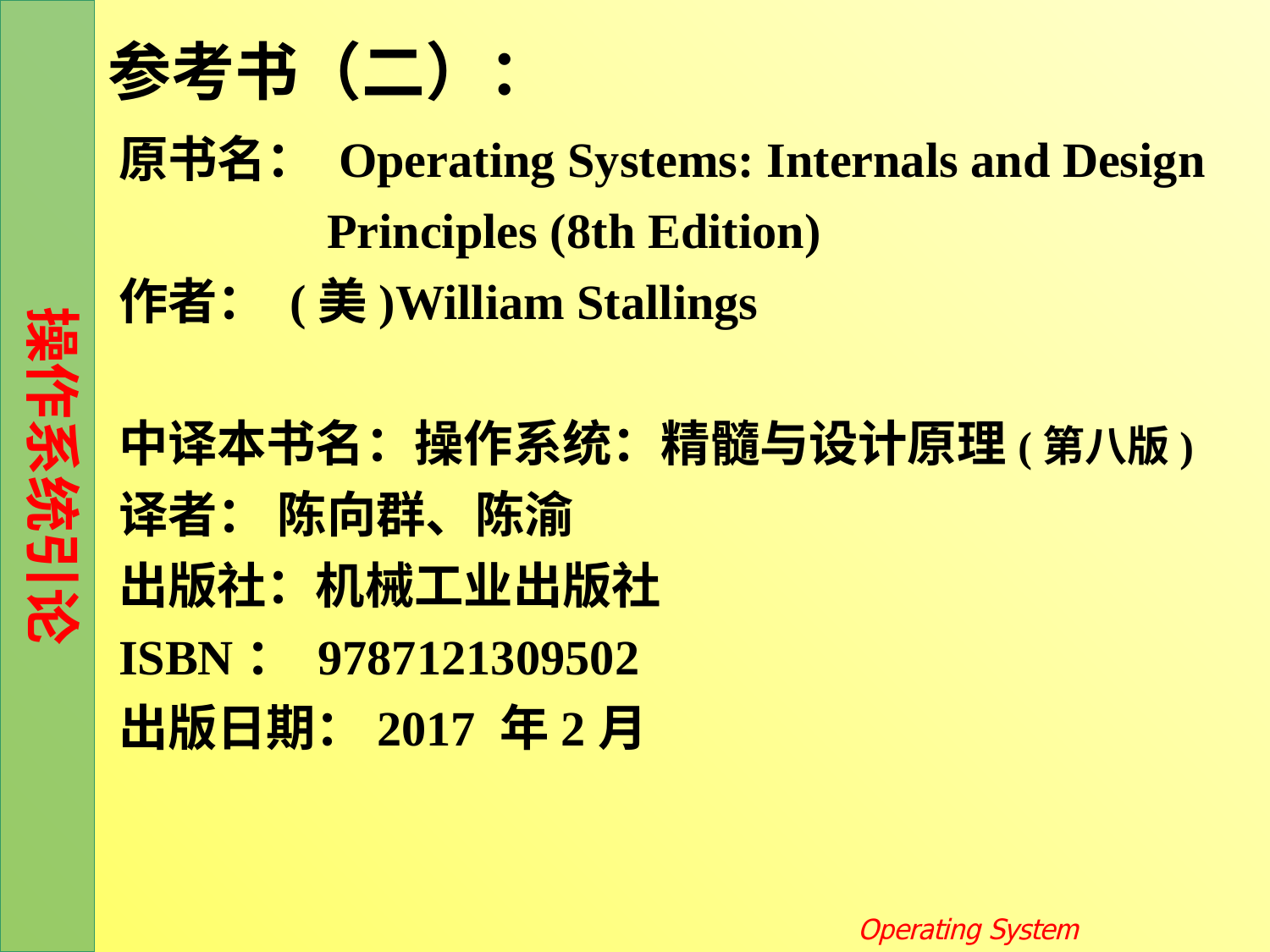

# 参考书（二）：
原书名： Operating Systems: Internals and Design
                 Principles (8th Edition)
作者： (美)William Stallings

中译本书名：操作系统：精髓与设计原理(第八版)
译者： 陈向群、陈渝
出版社：机械工业出版社
ISBN： 9787121309502
出版日期：2017 年2月
Operating System
3